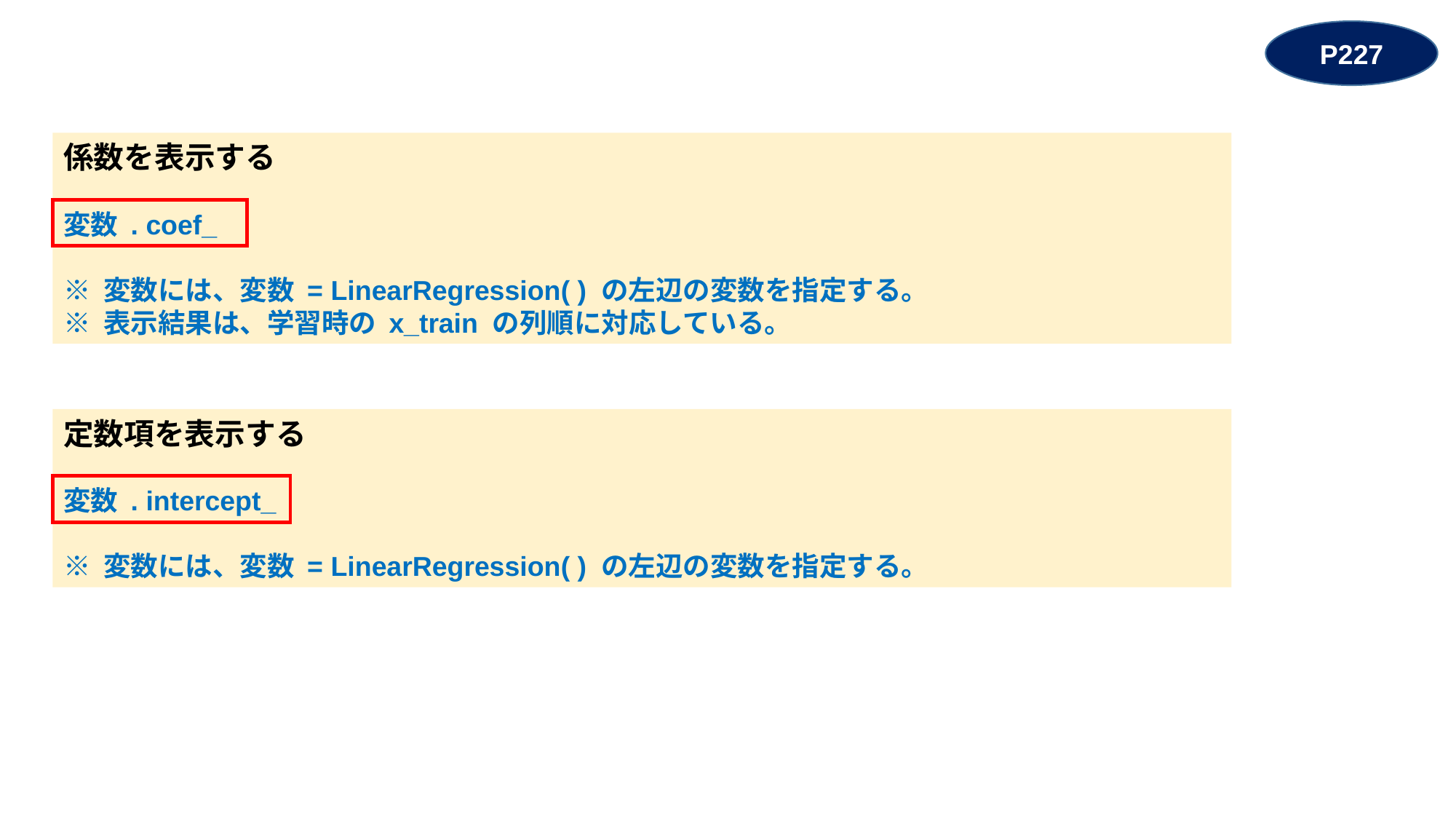

P227
係数を表示する

変数 . coef_

※ 変数には、変数 = LinearRegression( ) の左辺の変数を指定する。
※ 表示結果は、学習時の x_train の列順に対応している。

定数項を表示する

変数 . intercept_

※ 変数には、変数 = LinearRegression( ) の左辺の変数を指定する。